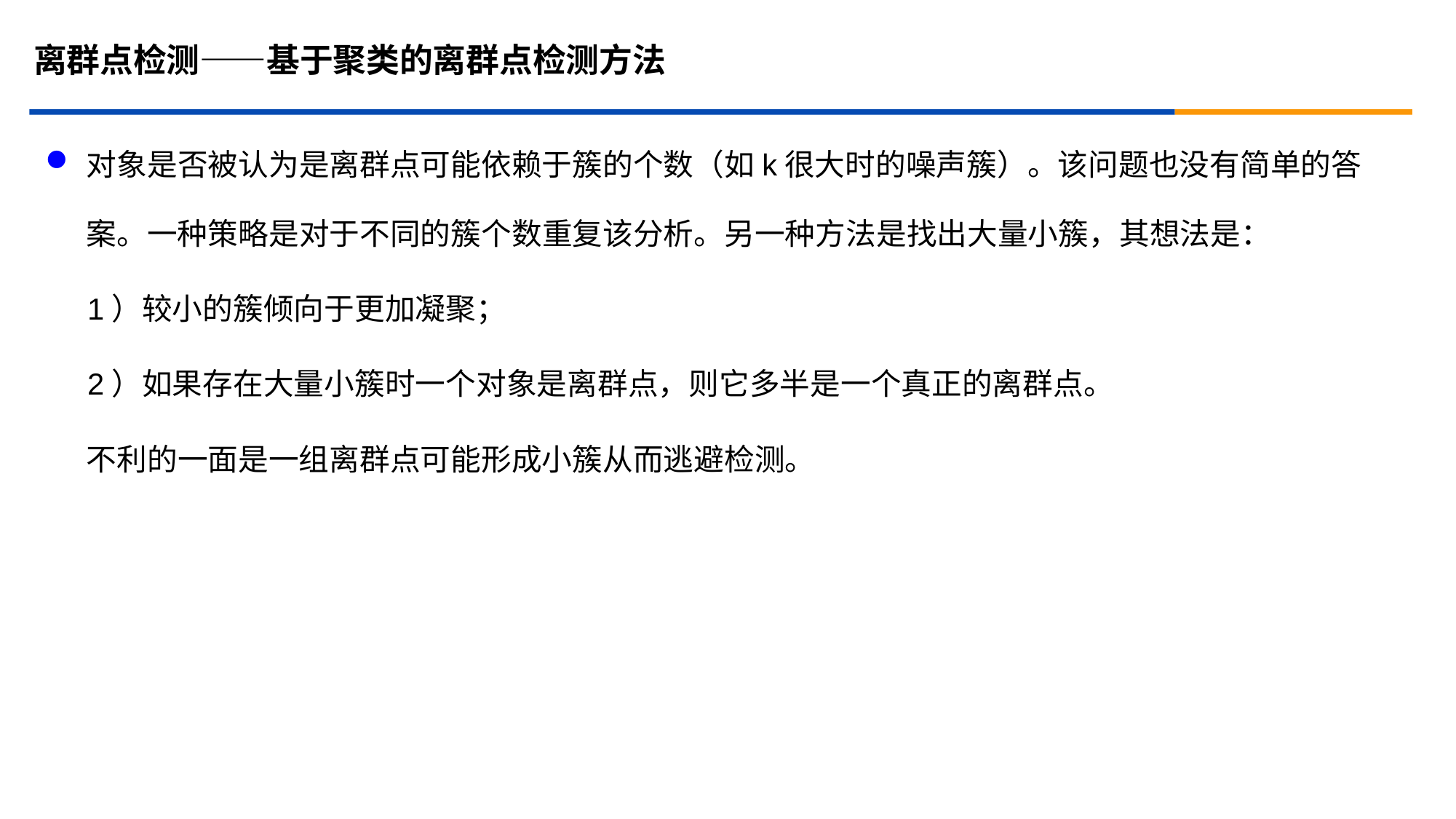

离群点检测——基于聚类的离群点检测方法
对象是否被认为是离群点可能依赖于簇的个数（如k很大时的噪声簇）。该问题也没有简单的答案。一种策略是对于不同的簇个数重复该分析。另一种方法是找出大量小簇，其想法是：
     1）较小的簇倾向于更加凝聚；
     2）如果存在大量小簇时一个对象是离群点，则它多半是一个真正的离群点。
     不利的一面是一组离群点可能形成小簇从而逃避检测。